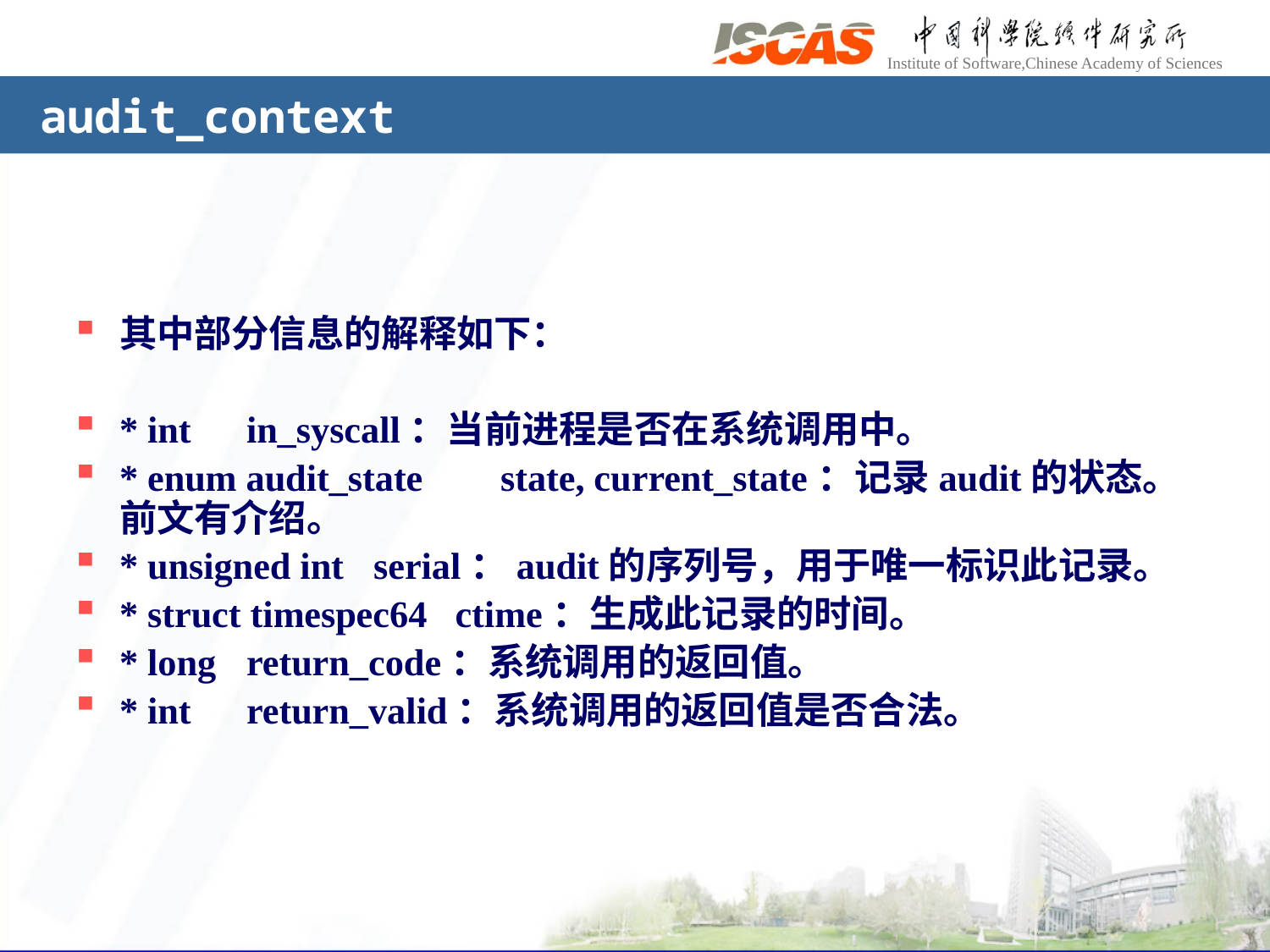

# audit_context

其中部分信息的解释如下：

* int	in_syscall：当前进程是否在系统调用中。
* enum audit_state	state, current_state：记录audit的状态。前文有介绍。
* unsigned int	serial：audit的序列号，用于唯一标识此记录。
* struct timespec64   ctime：生成此记录的时间。
* long	return_code：系统调用的返回值。
* int	return_valid：系统调用的返回值是否合法。